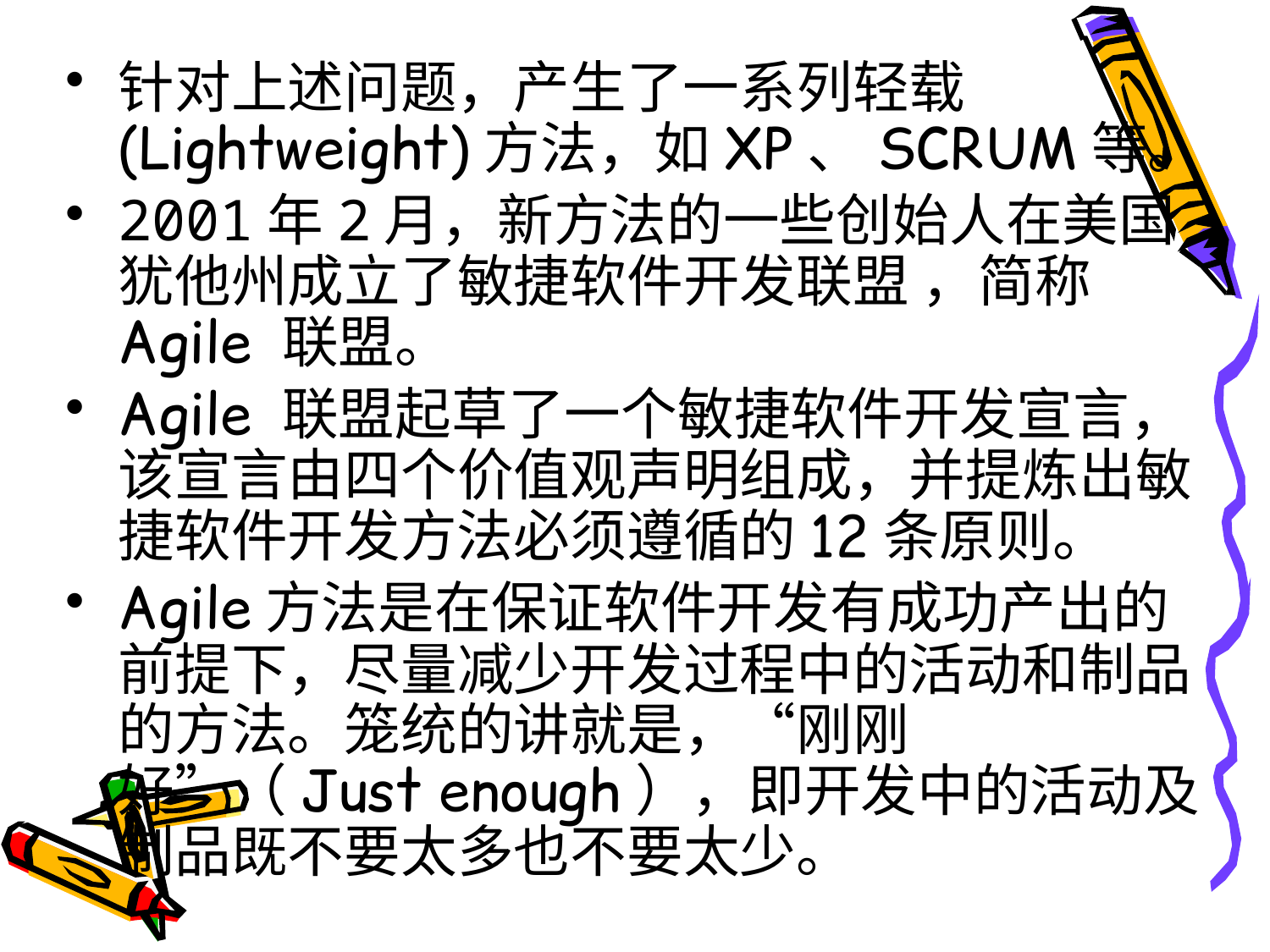

针对上述问题，产生了一系列轻载(Lightweight)方法，如XP、SCRUM等。
2001年2月，新方法的一些创始人在美国犹他州成立了敏捷软件开发联盟 ，简称Agile 联盟。
Agile 联盟起草了一个敏捷软件开发宣言，该宣言由四个价值观声明组成，并提炼出敏捷软件开发方法必须遵循的12条原则。
Agile方法是在保证软件开发有成功产出的前提下，尽量减少开发过程中的活动和制品的方法。笼统的讲就是，“刚刚好”（Just enough），即开发中的活动及制品既不要太多也不要太少。